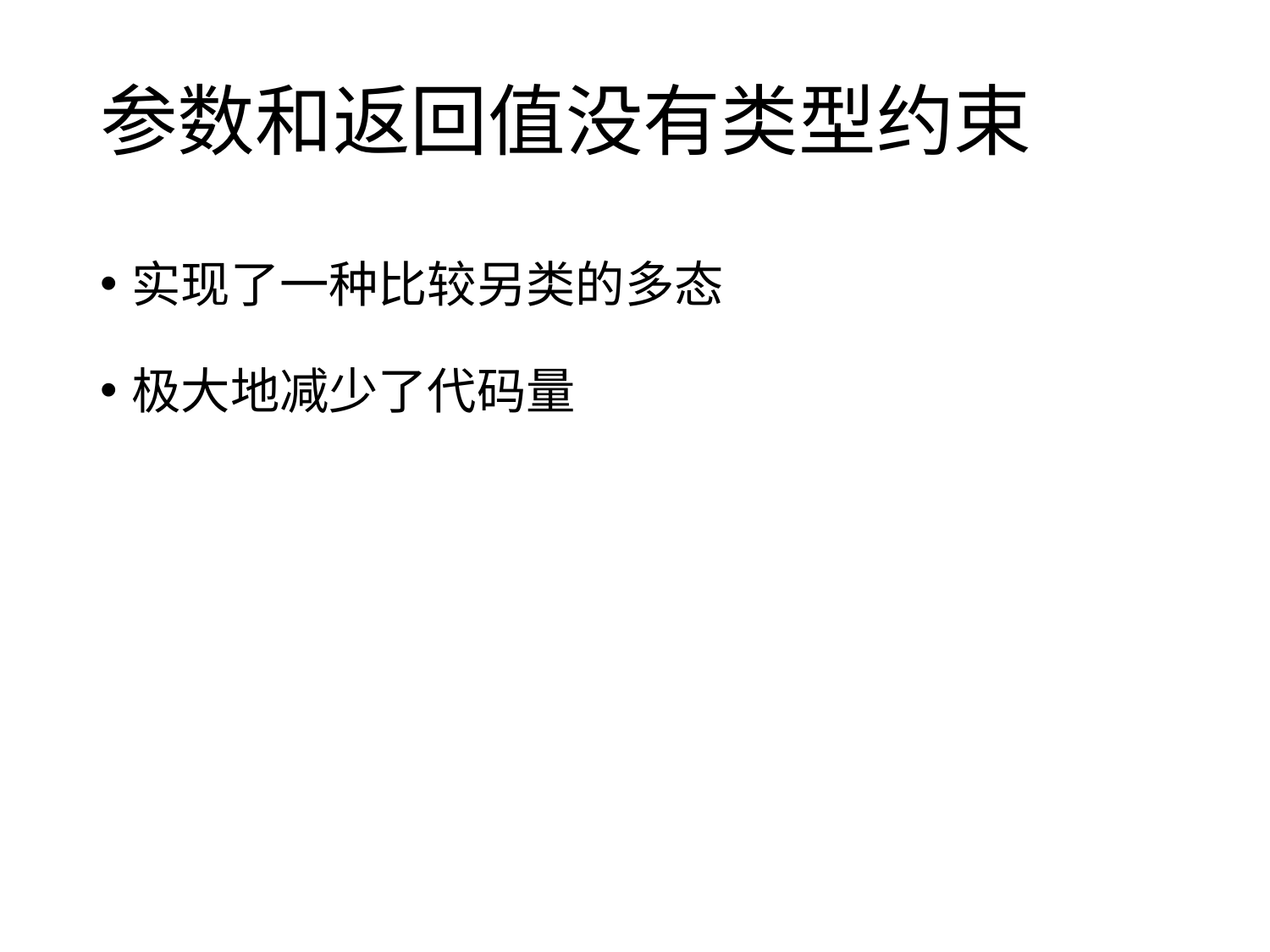

# 参数和返回值没有类型约束
实现了一种比较另类的多态
极大地减少了代码量